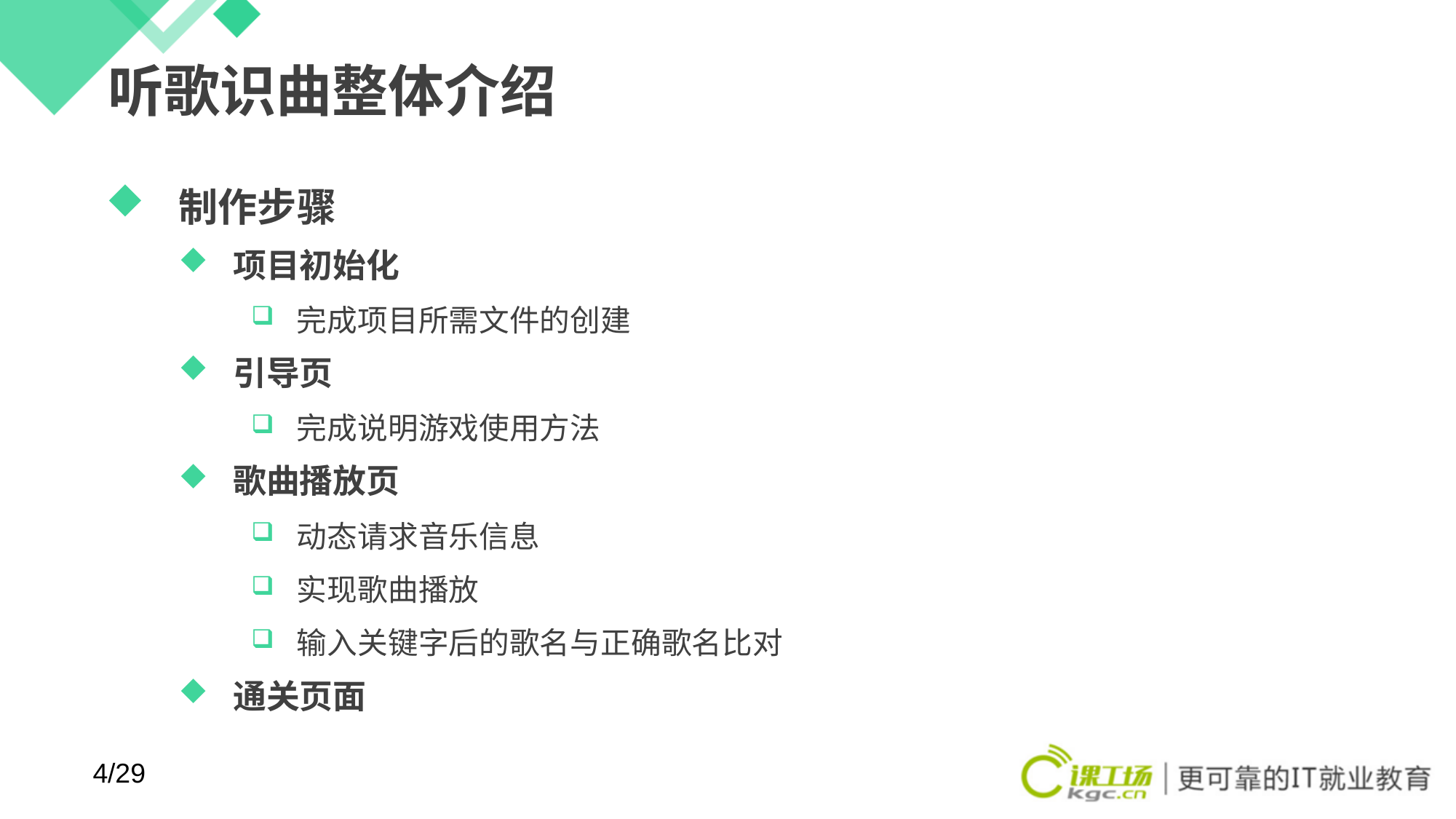

# 听歌识曲整体介绍
制作步骤
项目初始化
完成项目所需文件的创建
引导页
完成说明游戏使用方法
歌曲播放页
动态请求音乐信息
实现歌曲播放
输入关键字后的歌名与正确歌名比对
通关页面